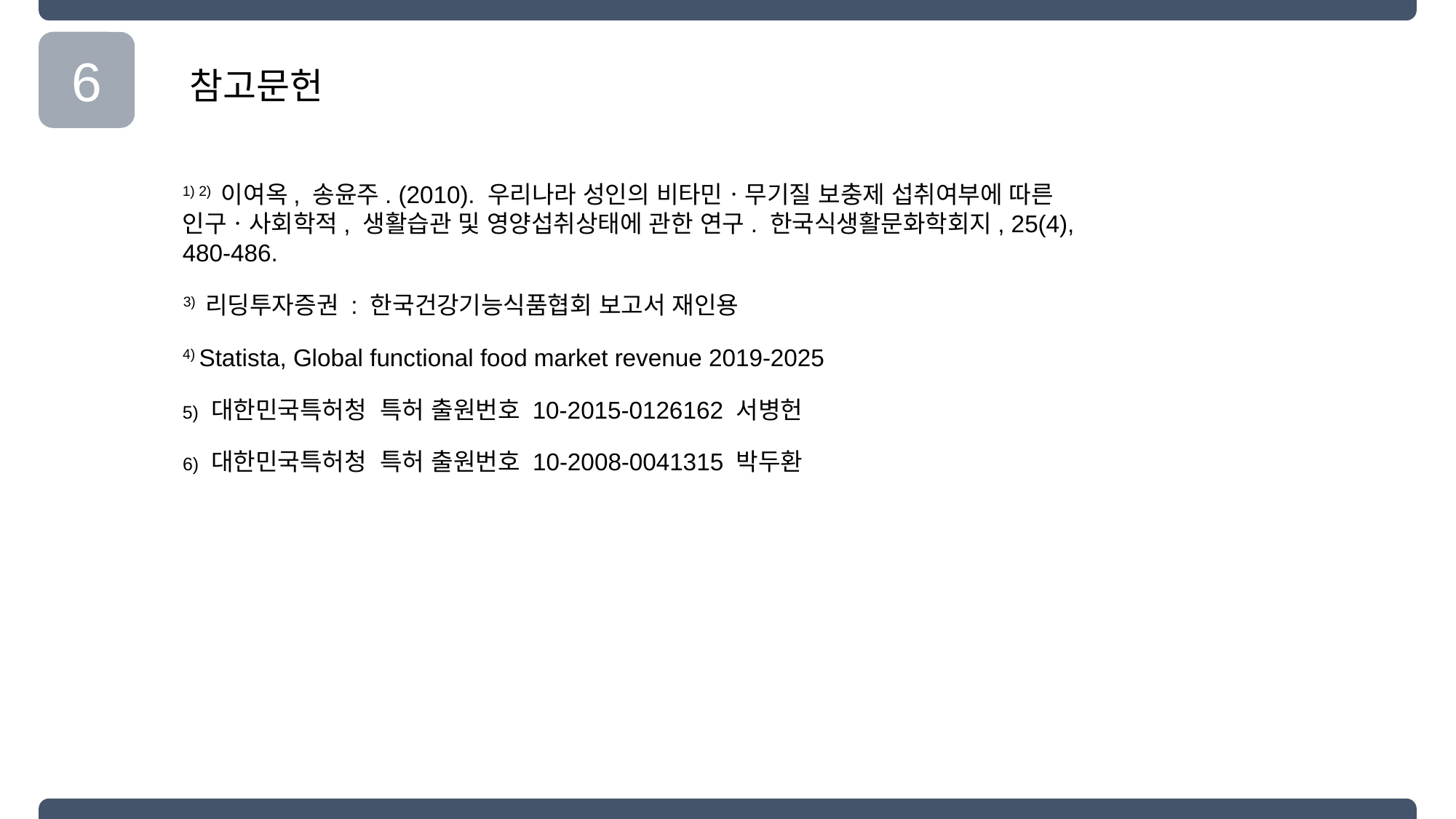

6
참고문헌
1) 2) 이여옥, 송윤주. (2010). 우리나라 성인의 비타민ㆍ무기질 보충제 섭취여부에 따른 인구ㆍ사회학적, 생활습관 및 영양섭취상태에 관한 연구. 한국식생활문화학회지, 25(4), 480-486.
3) 리딩투자증권 : 한국건강기능식품협회 보고서 재인용
4) Statista, Global functional food market revenue 2019-2025
5) 대한민국특허청  특허 출원번호 10-2015-0126162 서병헌
6) 대한민국특허청  특허 출원번호 10-2008-0041315 박두환